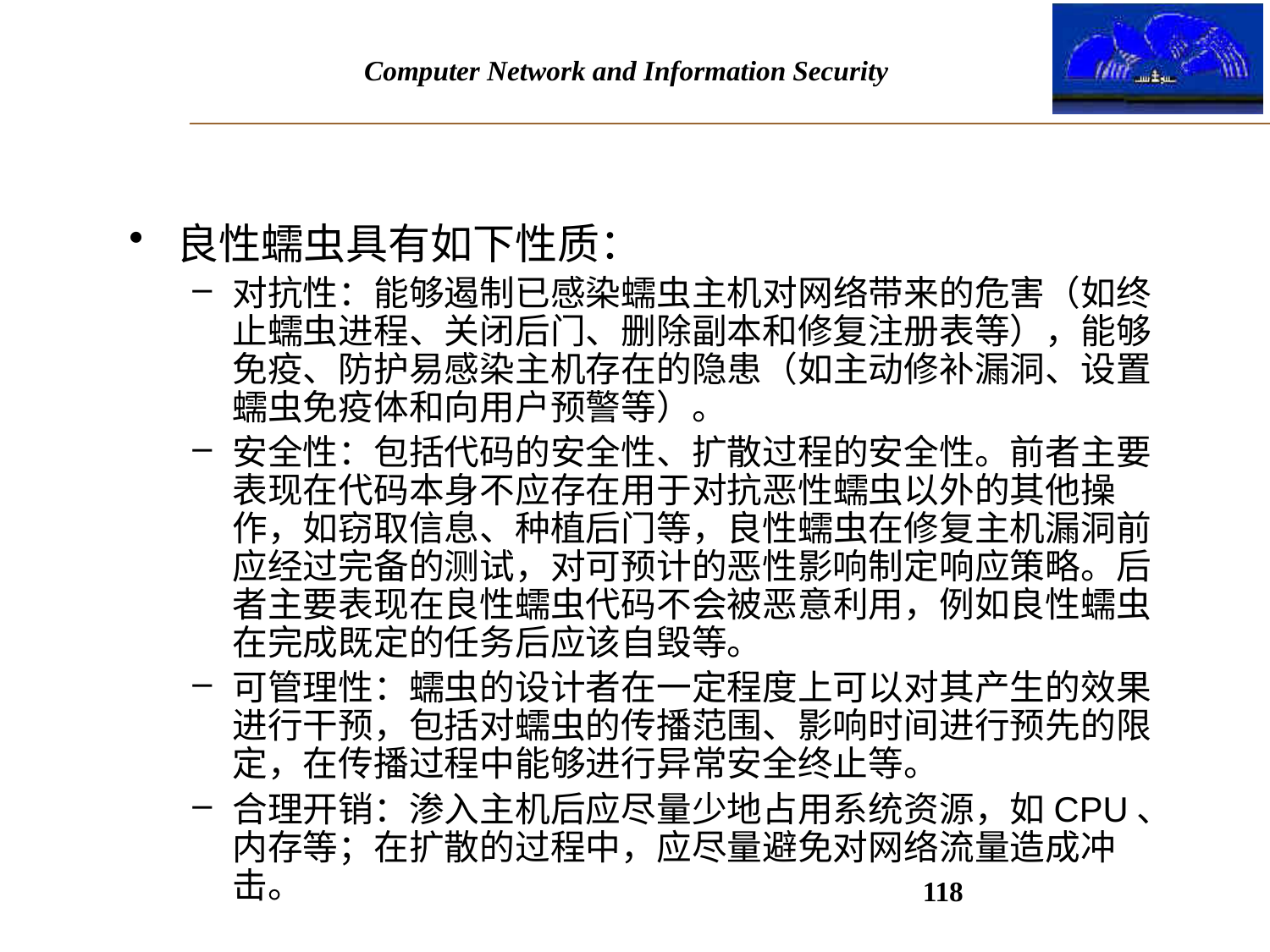

#
良性蠕虫具有如下性质：
对抗性：能够遏制已感染蠕虫主机对网络带来的危害（如终止蠕虫进程、关闭后门、删除副本和修复注册表等），能够免疫、防护易感染主机存在的隐患（如主动修补漏洞、设置蠕虫免疫体和向用户预警等）。
安全性：包括代码的安全性、扩散过程的安全性。前者主要表现在代码本身不应存在用于对抗恶性蠕虫以外的其他操作，如窃取信息、种植后门等，良性蠕虫在修复主机漏洞前应经过完备的测试，对可预计的恶性影响制定响应策略。后者主要表现在良性蠕虫代码不会被恶意利用，例如良性蠕虫在完成既定的任务后应该自毁等。
可管理性：蠕虫的设计者在一定程度上可以对其产生的效果进行干预，包括对蠕虫的传播范围、影响时间进行预先的限定，在传播过程中能够进行异常安全终止等。
合理开销：渗入主机后应尽量少地占用系统资源，如CPU、内存等；在扩散的过程中，应尽量避免对网络流量造成冲击。
118